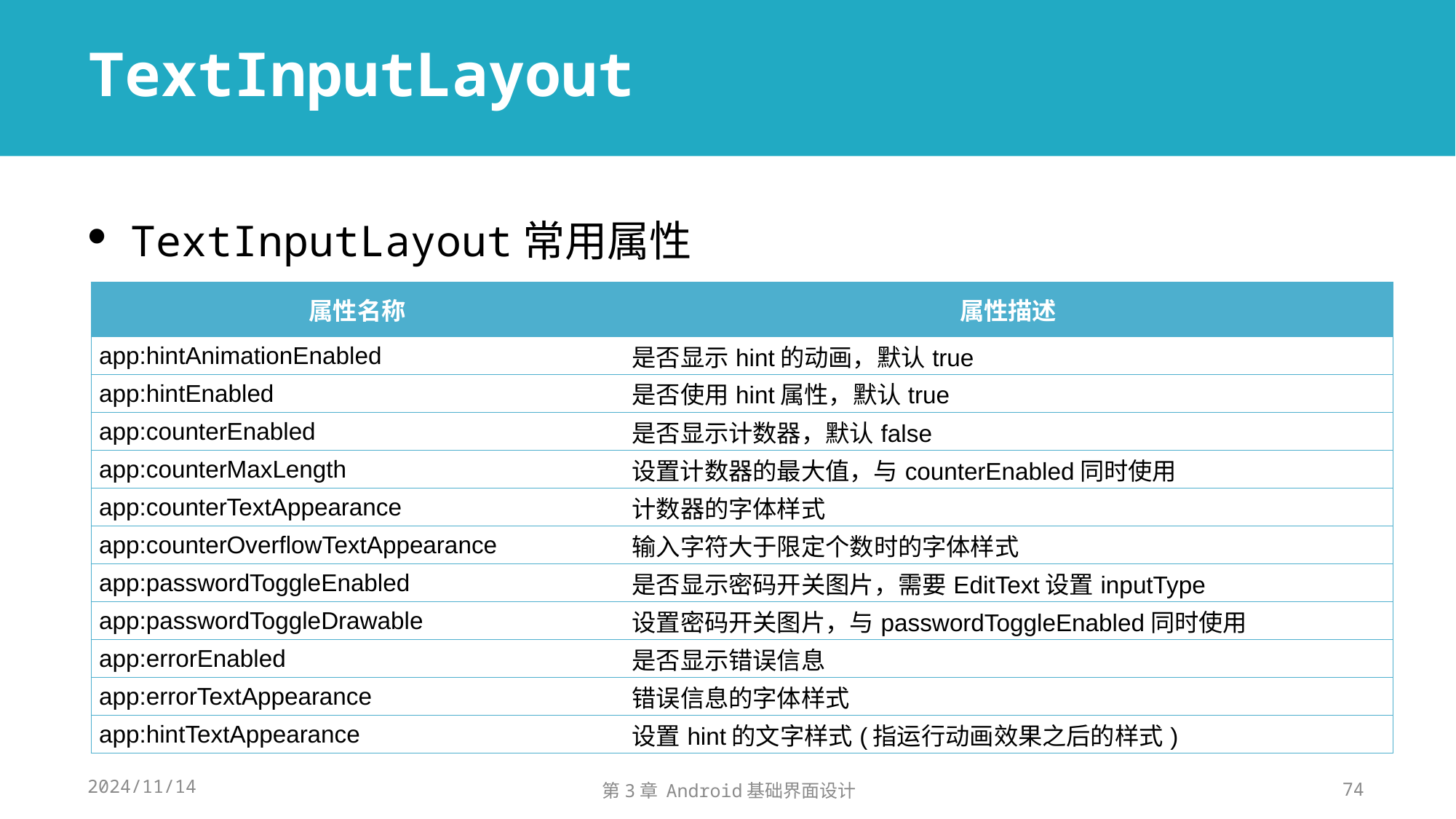

# TextInputLayout
TextInputLayout常用属性
| 属性名称 | 属性描述 |
| --- | --- |
| app:hintAnimationEnabled | 是否显示hint的动画，默认true |
| app:hintEnabled | 是否使用hint属性，默认true |
| app:counterEnabled | 是否显示计数器，默认false |
| app:counterMaxLength | 设置计数器的最大值，与counterEnabled同时使用 |
| app:counterTextAppearance | 计数器的字体样式 |
| app:counterOverflowTextAppearance | 输入字符大于限定个数时的字体样式 |
| app:passwordToggleEnabled | 是否显示密码开关图片，需要EditText设置inputType |
| app:passwordToggleDrawable | 设置密码开关图片，与passwordToggleEnabled同时使用 |
| app:errorEnabled | 是否显示错误信息 |
| app:errorTextAppearance | 错误信息的字体样式 |
| app:hintTextAppearance | 设置hint的文字样式(指运行动画效果之后的样式) |
2024/11/14
第3章 Android基础界面设计
74